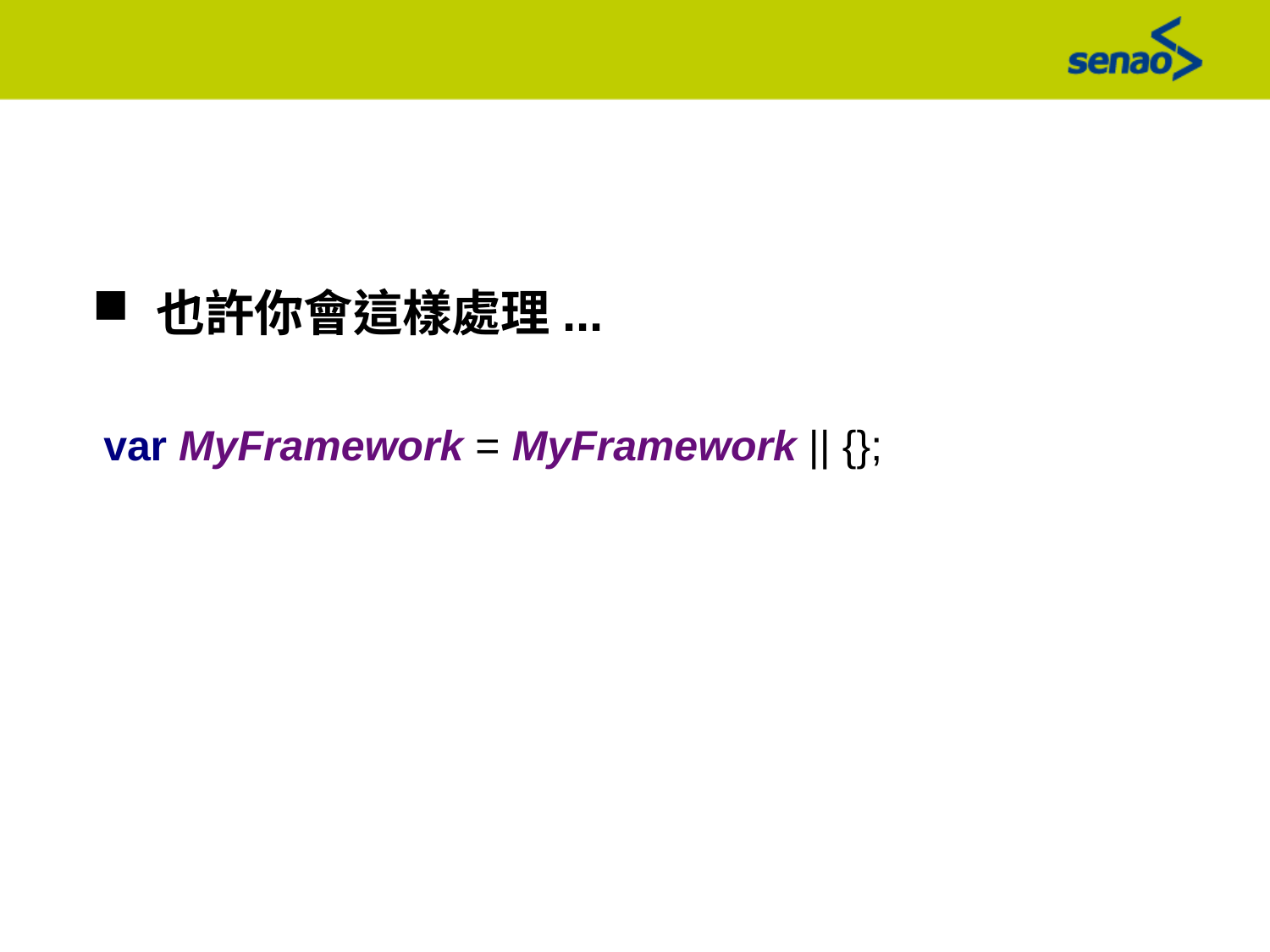

也許你會這樣處理...
var MyFramework = MyFramework || {};